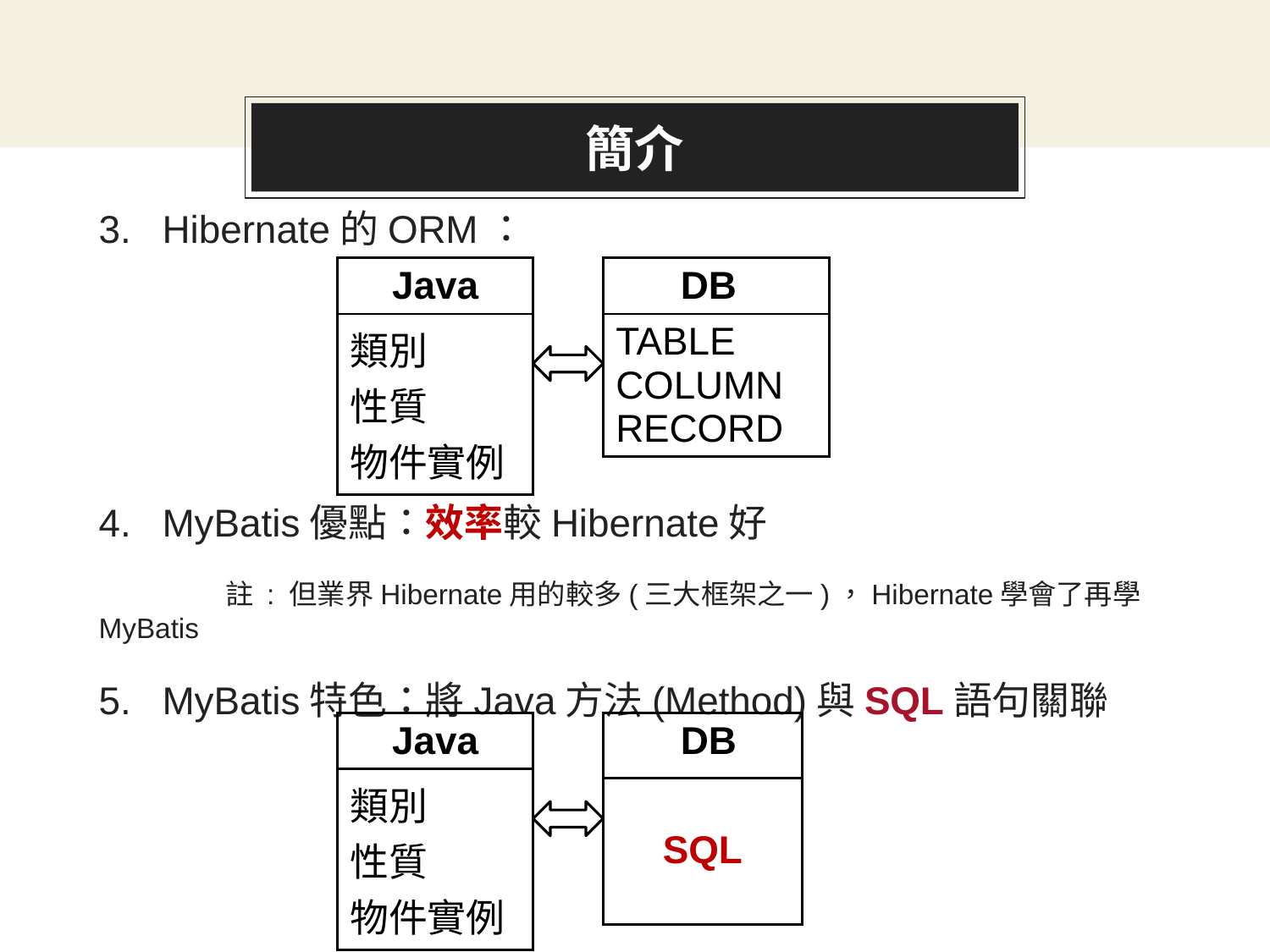

# 簡介
Hibernate的ORM：
MyBatis優點：效率較Hibernate好
	註 : 但業界Hibernate用的較多(三大框架之一)，Hibernate學會了再學MyBatis
MyBatis特色：將Java方法(Method)與SQL語句關聯
| DB |
| --- |
| TABLE COLUMN RECORD |
| Java |
| --- |
| 類別 性質 物件實例 |

| DB |
| --- |
| SQL |
| Java |
| --- |
| 類別 性質 物件實例 |